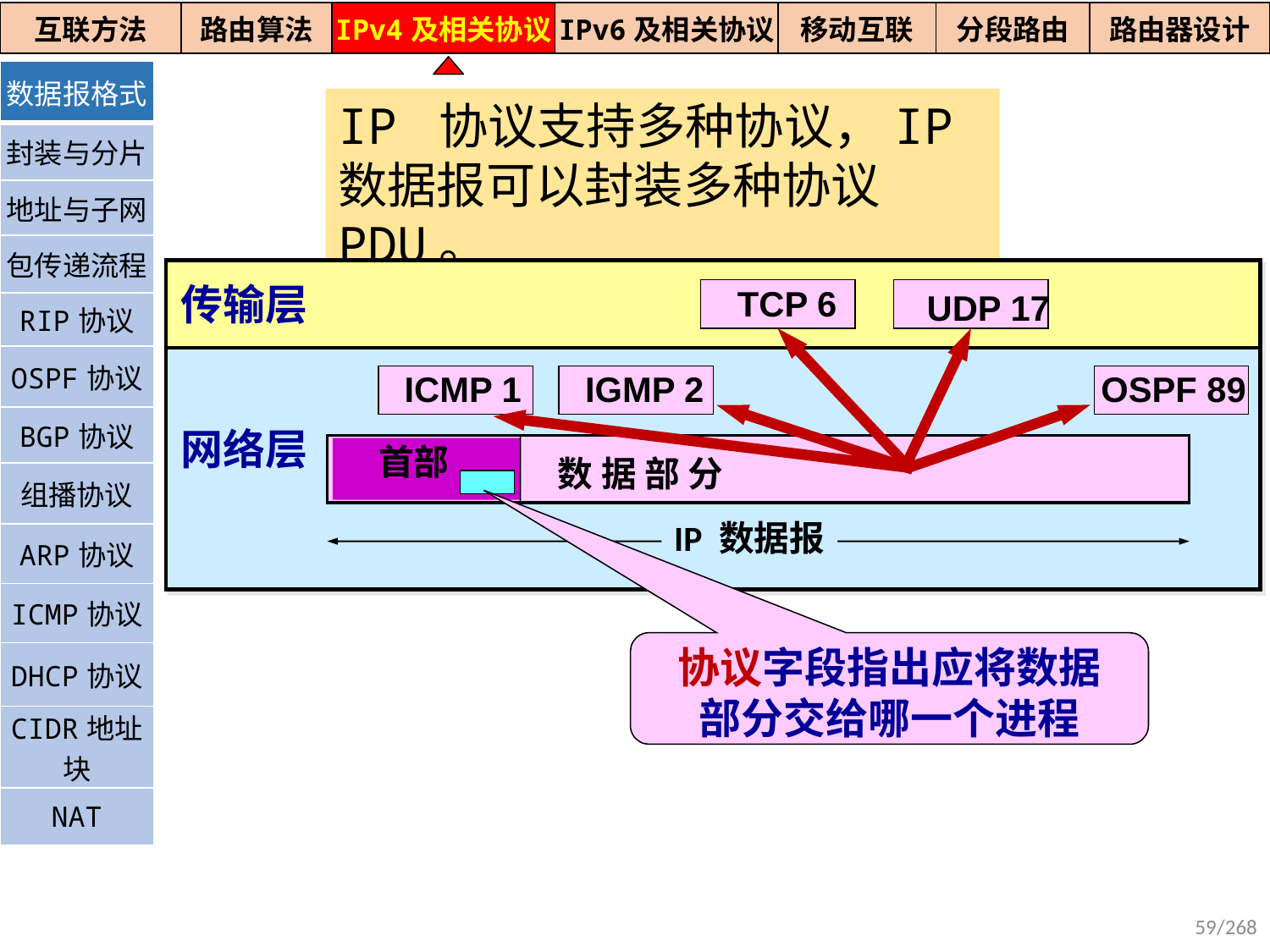

| 互联方法 | 路由算法 | IPv4及相关协议 | IPv6及相关协议 | 移动互联 | 分段路由 | 路由器设计 |
| --- | --- | --- | --- | --- | --- | --- |

| 数据报格式 |
| --- |
| 封装与分片 |
| 地址与子网 |
| 包传递流程 |
| RIP协议 |
| OSPF协议 |
| BGP协议 |
| 组播协议 |
| ARP协议 |
| ICMP协议 |
| DHCP协议 |
| CIDR地址块 |
| NAT |
IP 协议支持多种协议，IP 数据报可以封装多种协议 PDU。

传输层
TCP 6

UDP 17

ICMP 1
IGMP 2
OSPF 89

网络层

首部

数 据 部 分

协议字段指出应将数据
部分交给哪一个进程
IP 数据报

59/268